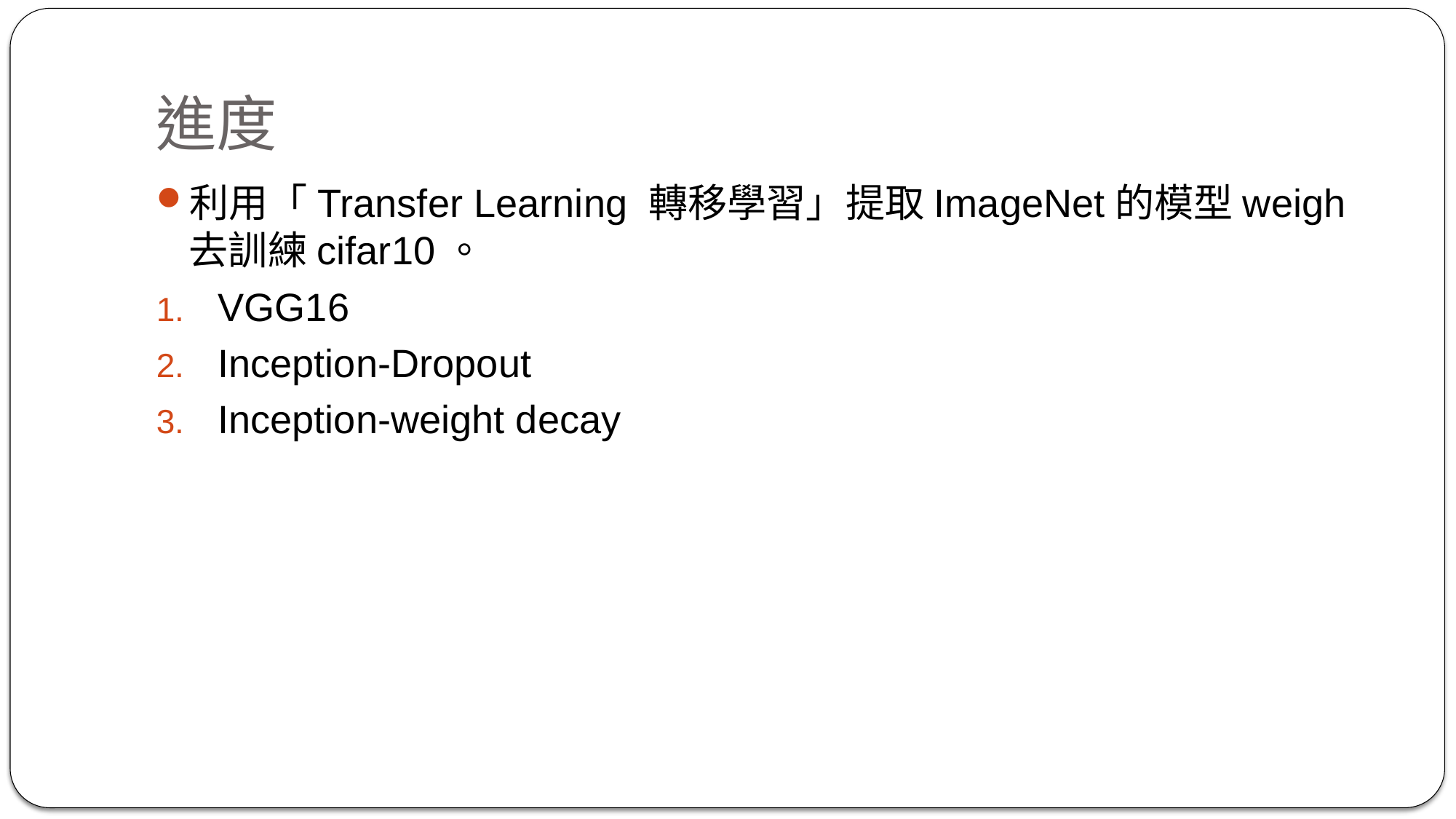

# 進度
利用「Transfer Learning 轉移學習」提取ImageNet的模型weigh去訓練cifar10。
VGG16
Inception-Dropout
Inception-weight decay